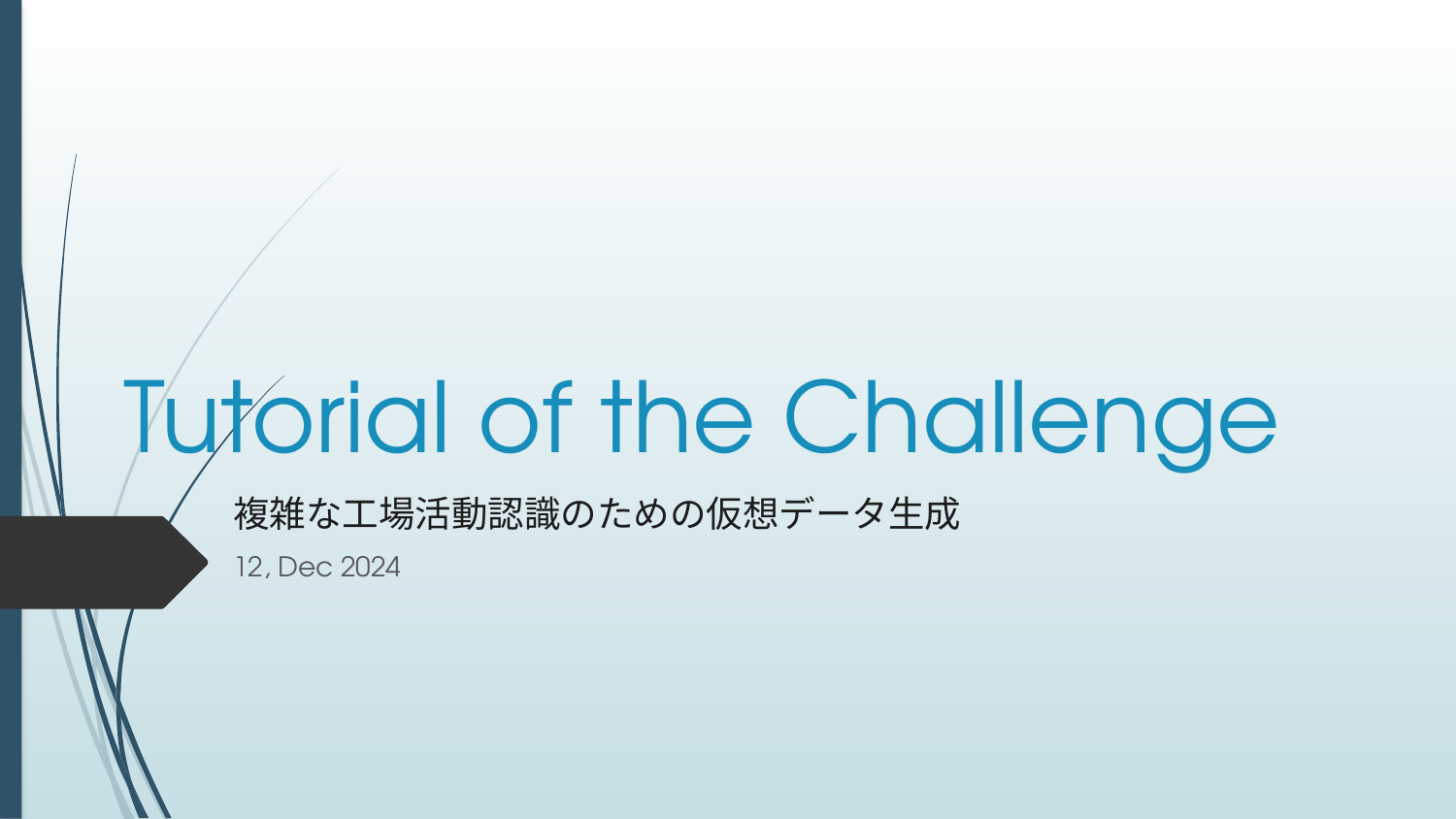

# Tutorial of the Challenge
複雑な工場活動認識のための仮想データ生成
12, Dec 2024